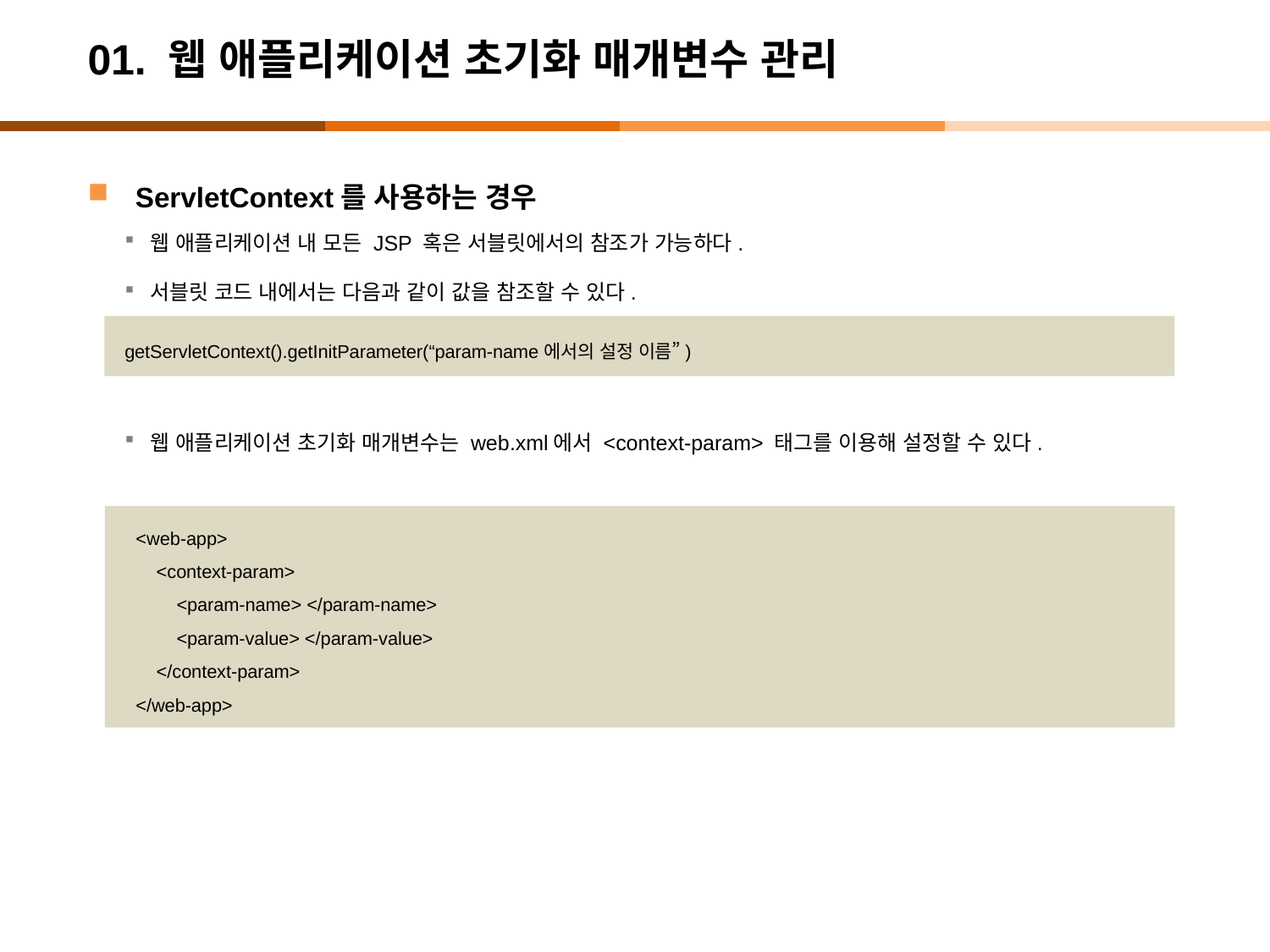

# 01. 웹 애플리케이션 초기화 매개변수 관리
ServletContext를 사용하는 경우
웹 애플리케이션 내 모든 JSP 혹은 서블릿에서의 참조가 가능하다.
서블릿 코드 내에서는 다음과 같이 값을 참조할 수 있다.

웹 애플리케이션 초기화 매개변수는 web.xml에서 <context-param> 태그를 이용해 설정할 수 있다.

getServletContext().getInitParameter(“param-name에서의 설정 이름”)

<web-app>
    <context-param>
        <param-name> </param-name>
        <param-value> </param-value>
    </context-param>
</web-app>